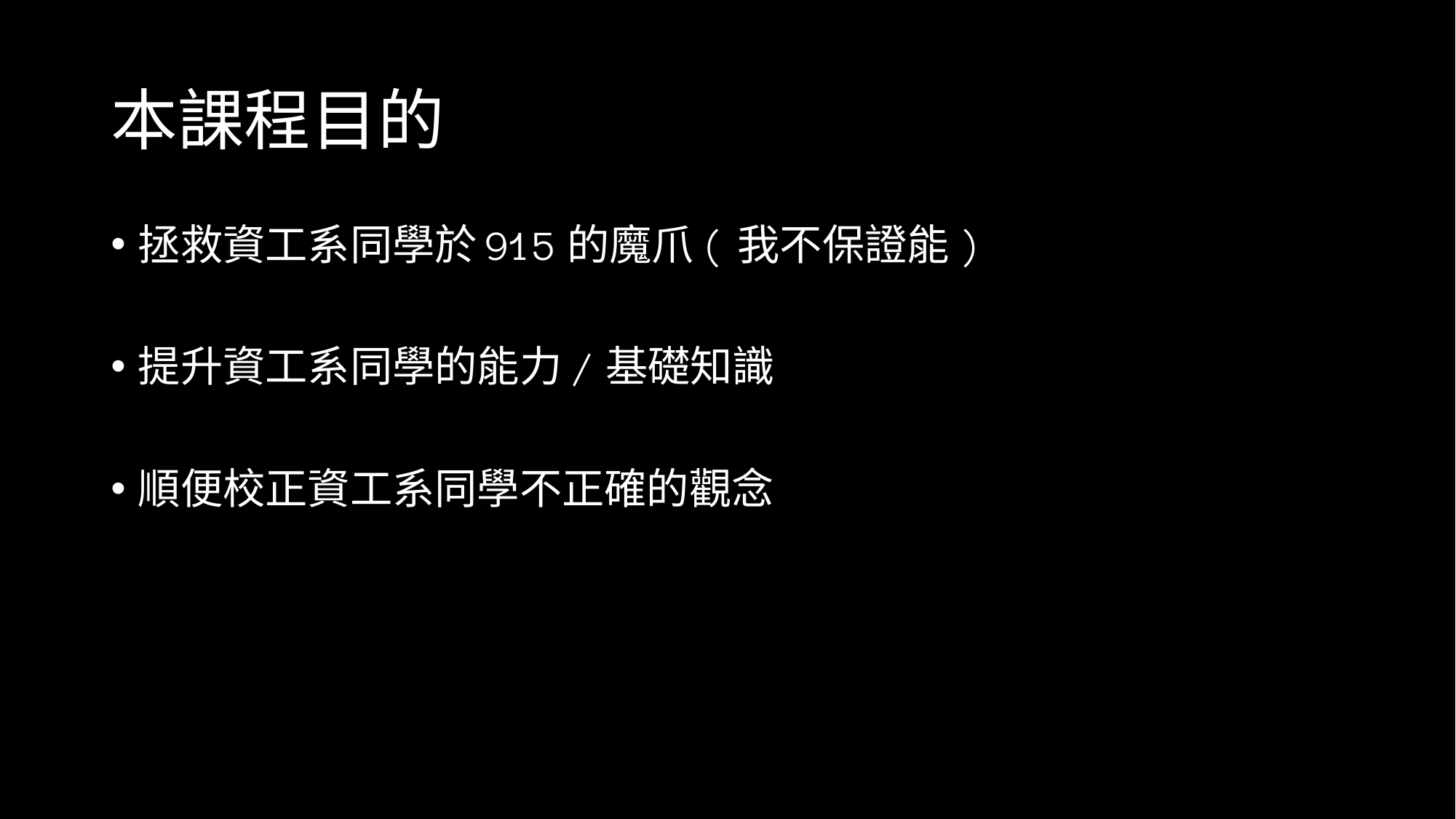

# 本課程目的
拯救資工系同學於915的魔爪(我不保證能)

提升資工系同學的能力/基礎知識

順便校正資工系同學不正確的觀念